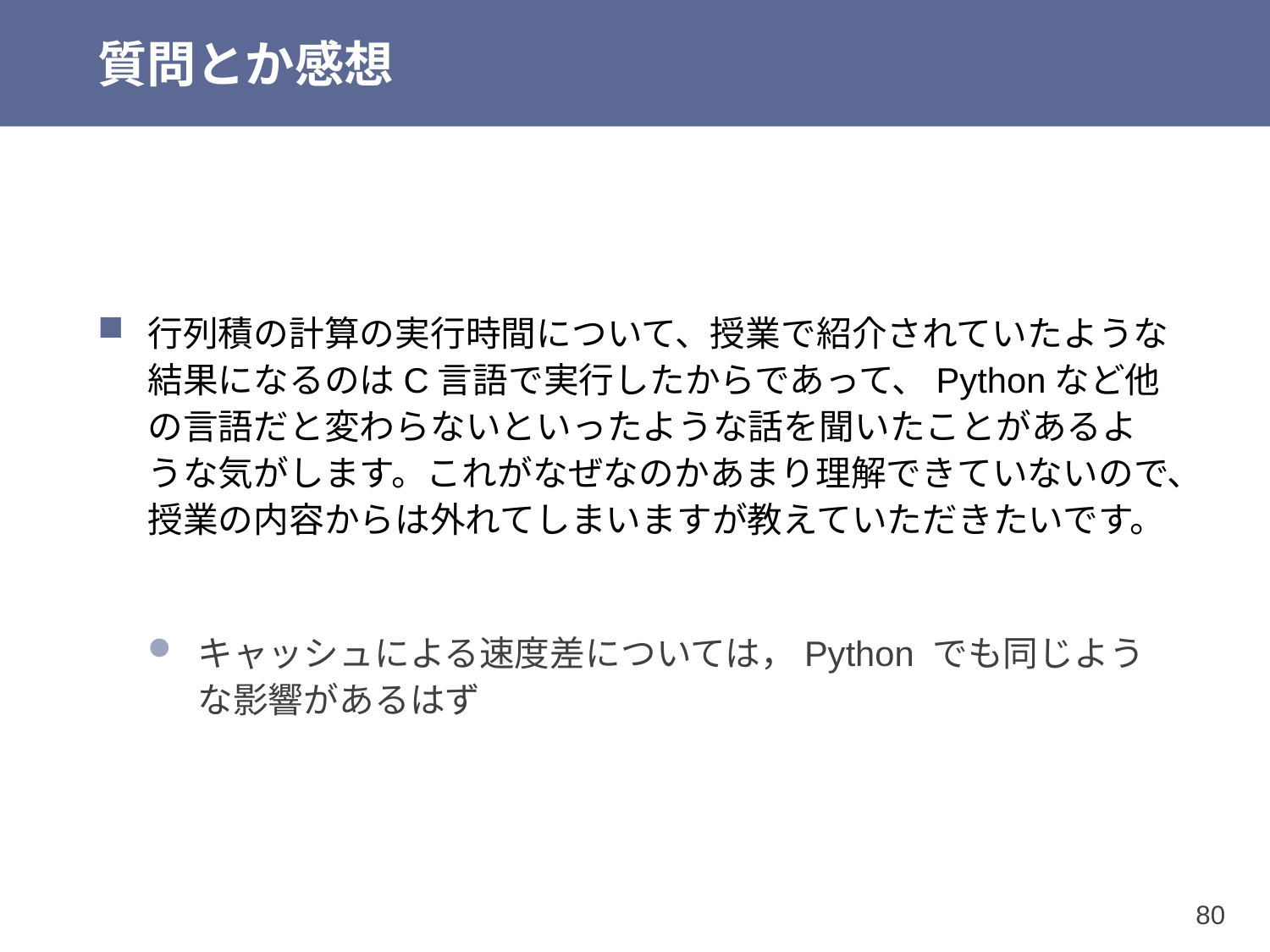

# 質問とか感想
行列積の計算の実行時間について、授業で紹介されていたような結果になるのはC言語で実行したからであって、Pythonなど他の言語だと変わらないといったような話を聞いたことがあるような気がします。これがなぜなのかあまり理解できていないので、授業の内容からは外れてしまいますが教えていただきたいです。

キャッシュによる速度差については，Python でも同じような影響があるはず